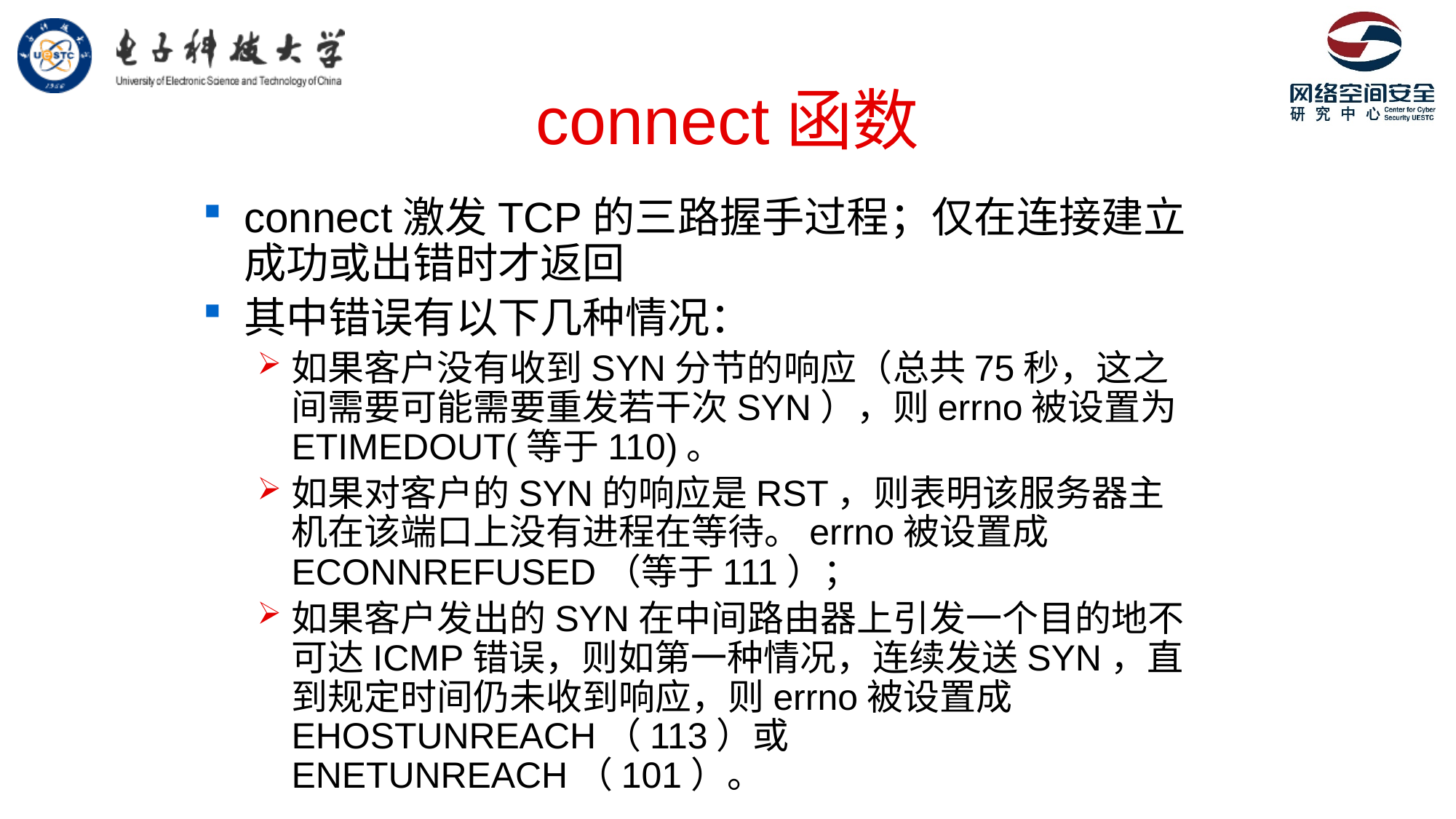

# connect函数
connect激发TCP的三路握手过程；仅在连接建立成功或出错时才返回
其中错误有以下几种情况：
如果客户没有收到SYN分节的响应（总共75秒，这之间需要可能需要重发若干次SYN），则errno被设置为ETIMEDOUT(等于110)。
如果对客户的SYN的响应是RST，则表明该服务器主机在该端口上没有进程在等待。errno被设置成ECONNREFUSED（等于111）；
如果客户发出的SYN在中间路由器上引发一个目的地不可达ICMP错误，则如第一种情况，连续发送SYN，直到规定时间仍未收到响应，则errno被设置成EHOSTUNREACH（113）或ENETUNREACH（101）。